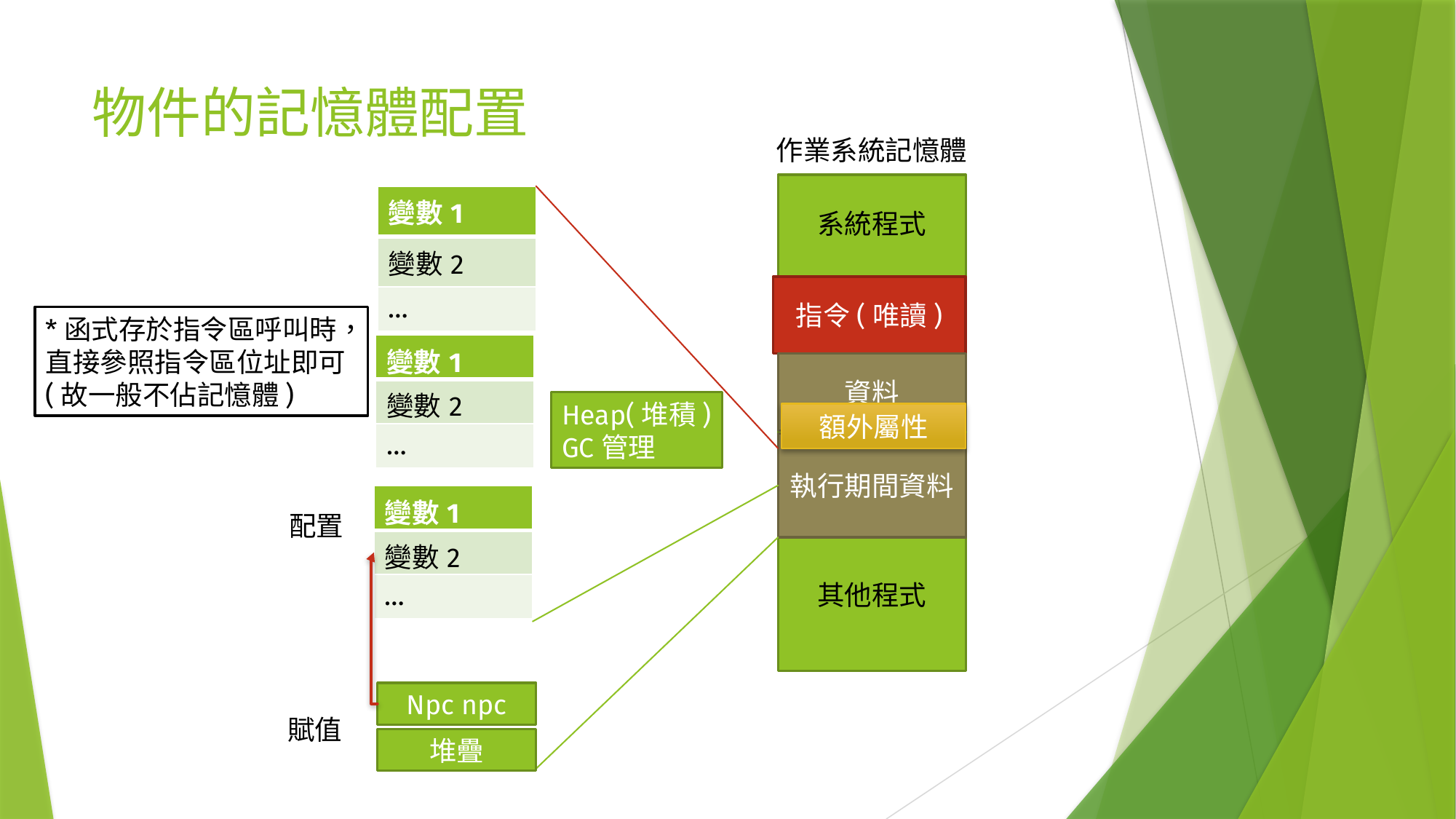

# 物件的記憶體配置
作業系統記憶體

| 變數1 |
| --- |
| 變數2 |
| … |
系統程式
指令(唯讀)
*函式存於指令區呼叫時，直接參照指令區位址即可
(故一般不佔記憶體)
| 變數1 |
| --- |
| 變數2 |
| … |
資料
Heap(堆積)
GC管理
額外屬性
執行期間資料
| 變數1 |
| --- |
| 變數2 |
| … |
配置
其他程式
Npc npc
賦值
堆疊